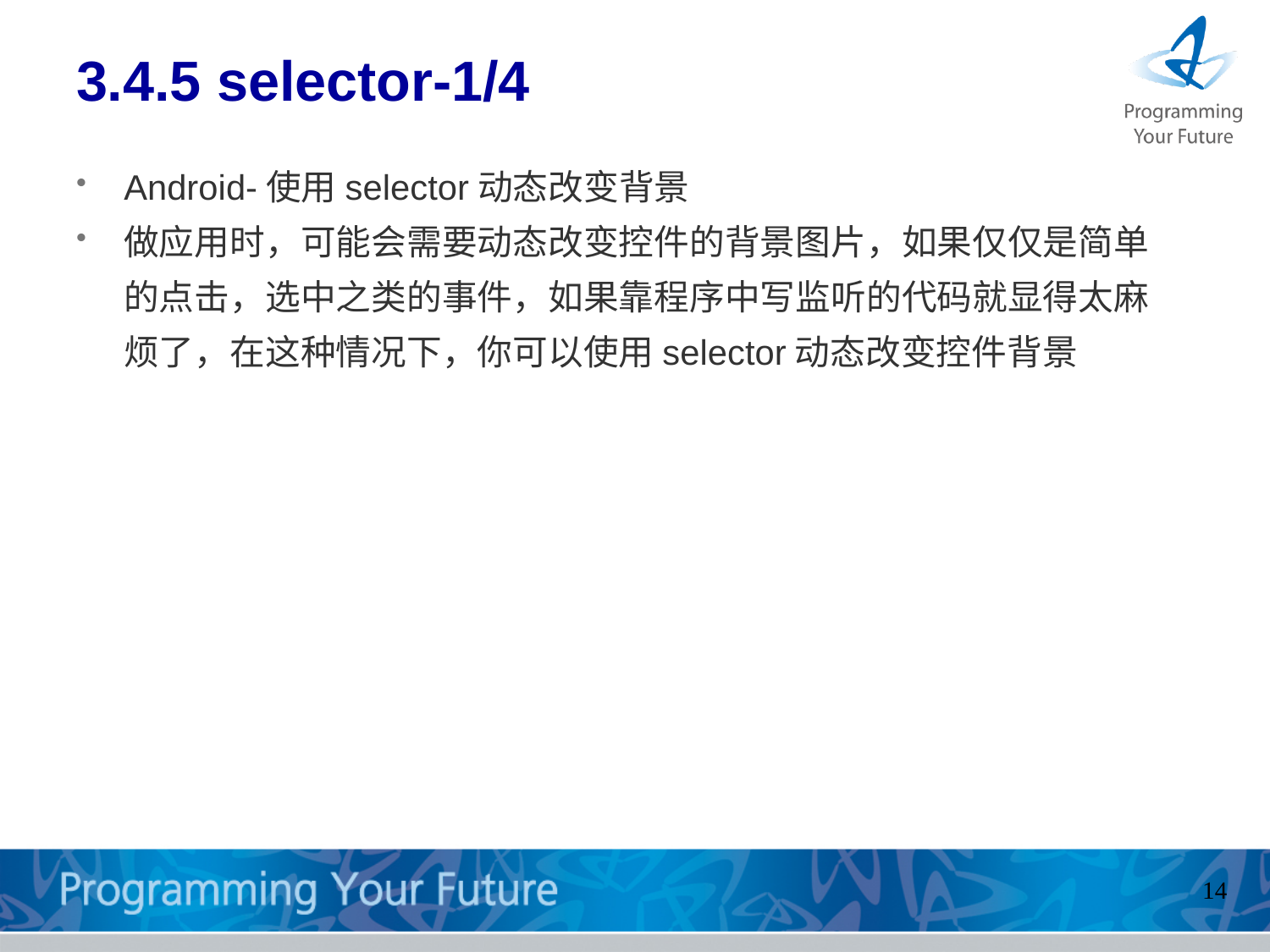

# 3.4.5 selector-1/4
Android-使用selector动态改变背景
做应用时，可能会需要动态改变控件的背景图片，如果仅仅是简单的点击，选中之类的事件，如果靠程序中写监听的代码就显得太麻烦了，在这种情况下，你可以使用selector动态改变控件背景